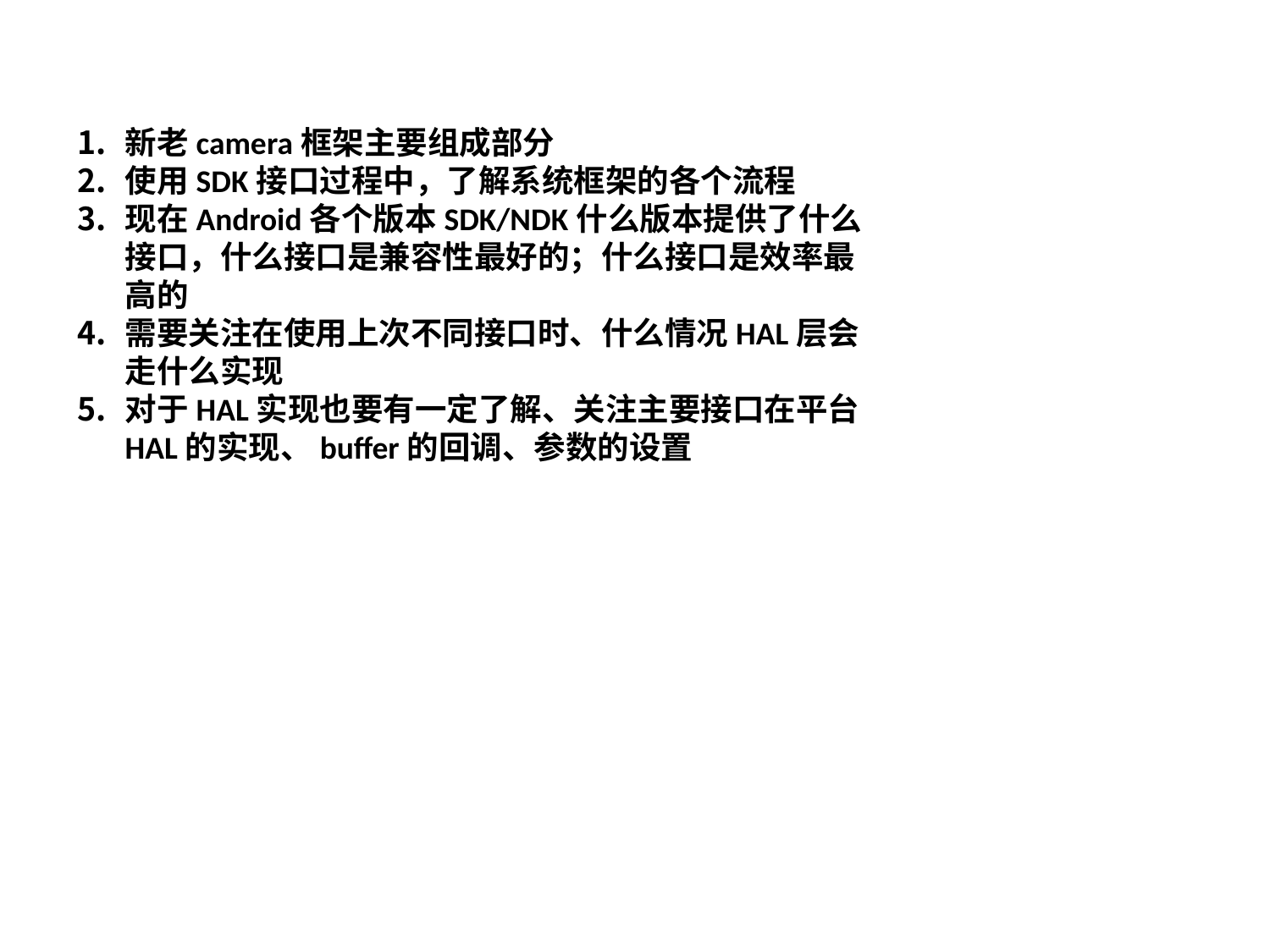

新老camera框架主要组成部分
使用SDK接口过程中，了解系统框架的各个流程
现在Android各个版本SDK/NDK什么版本提供了什么接口，什么接口是兼容性最好的；什么接口是效率最高的
需要关注在使用上次不同接口时、什么情况HAL层会走什么实现
对于HAL实现也要有一定了解、关注主要接口在平台HAL的实现、buffer的回调、参数的设置